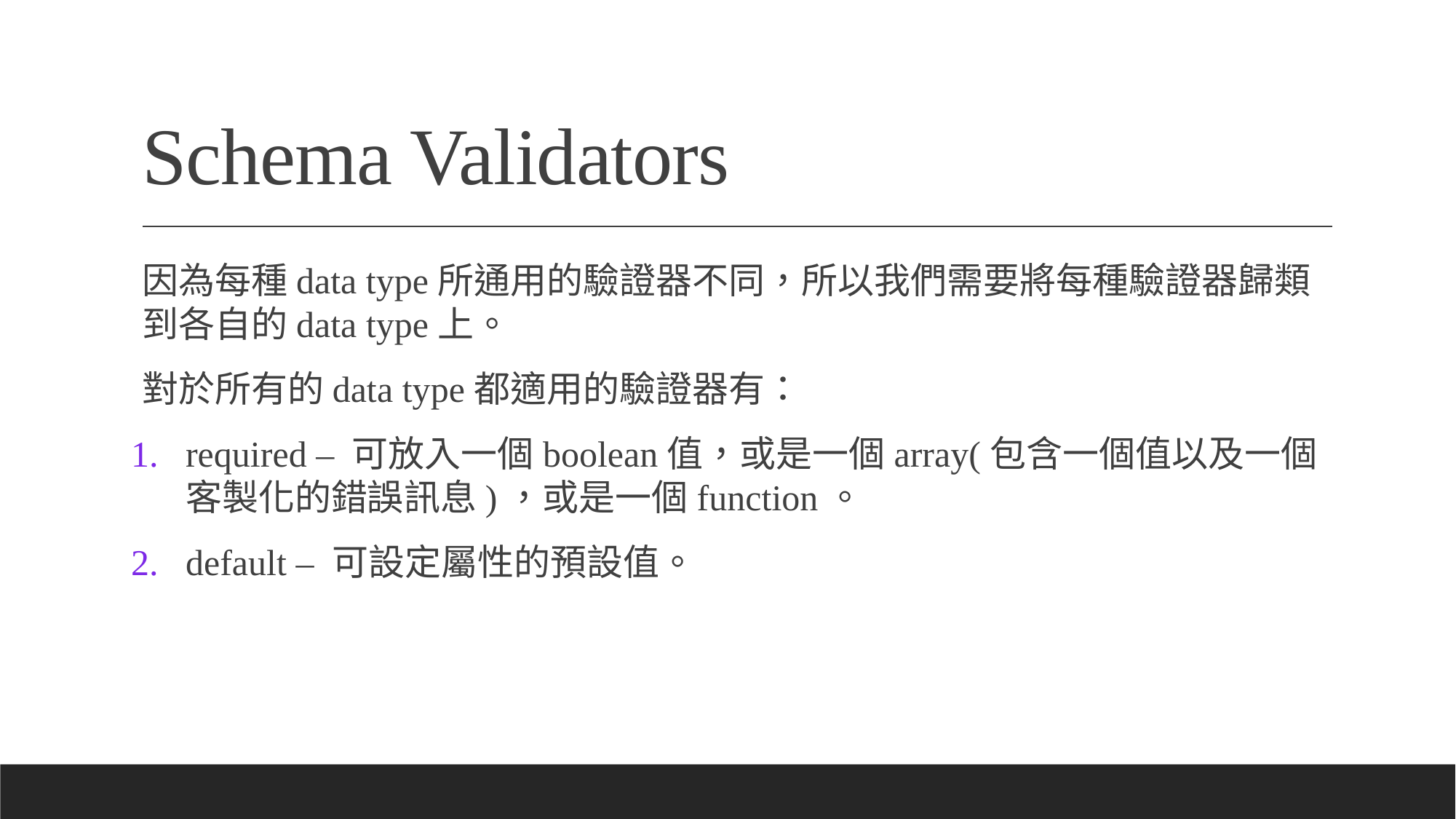

# Schema Validators
因為每種data type所通用的驗證器不同，所以我們需要將每種驗證器歸類到各自的data type上。
對於所有的data type都適用的驗證器有：
required – 可放入一個boolean值，或是一個array(包含一個值以及一個客製化的錯誤訊息)，或是一個function。
default – 可設定屬性的預設值。